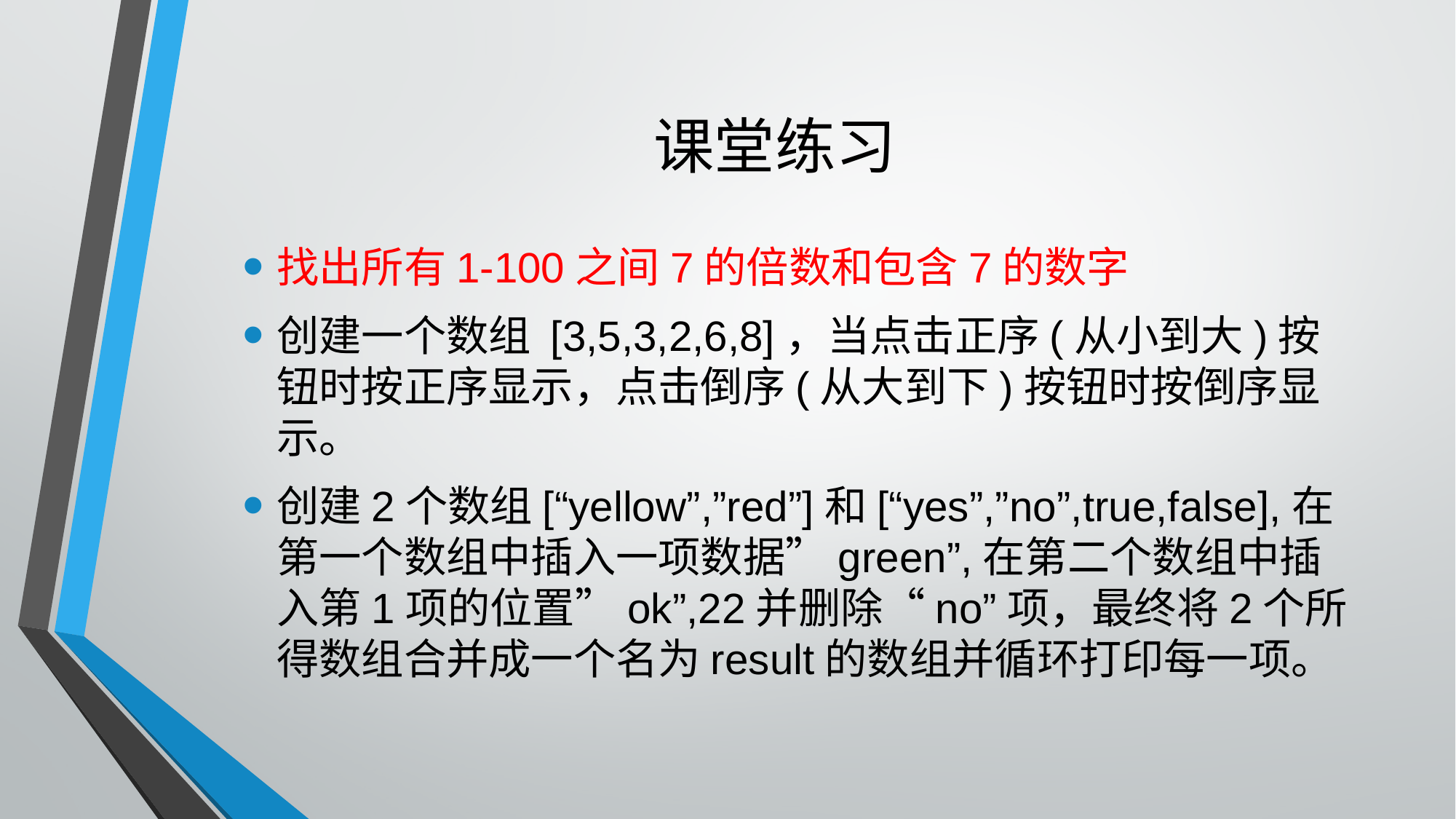

# 课堂练习
找出所有1-100之间7的倍数和包含7的数字
创建一个数组 [3,5,3,2,6,8]，当点击正序(从小到大)按钮时按正序显示，点击倒序(从大到下)按钮时按倒序显示。
创建2个数组[“yellow”,”red”]和[“yes”,”no”,true,false],在第一个数组中插入一项数据”green”,在第二个数组中插入第1项的位置”ok”,22并删除“no”项，最终将2个所得数组合并成一个名为result的数组并循环打印每一项。